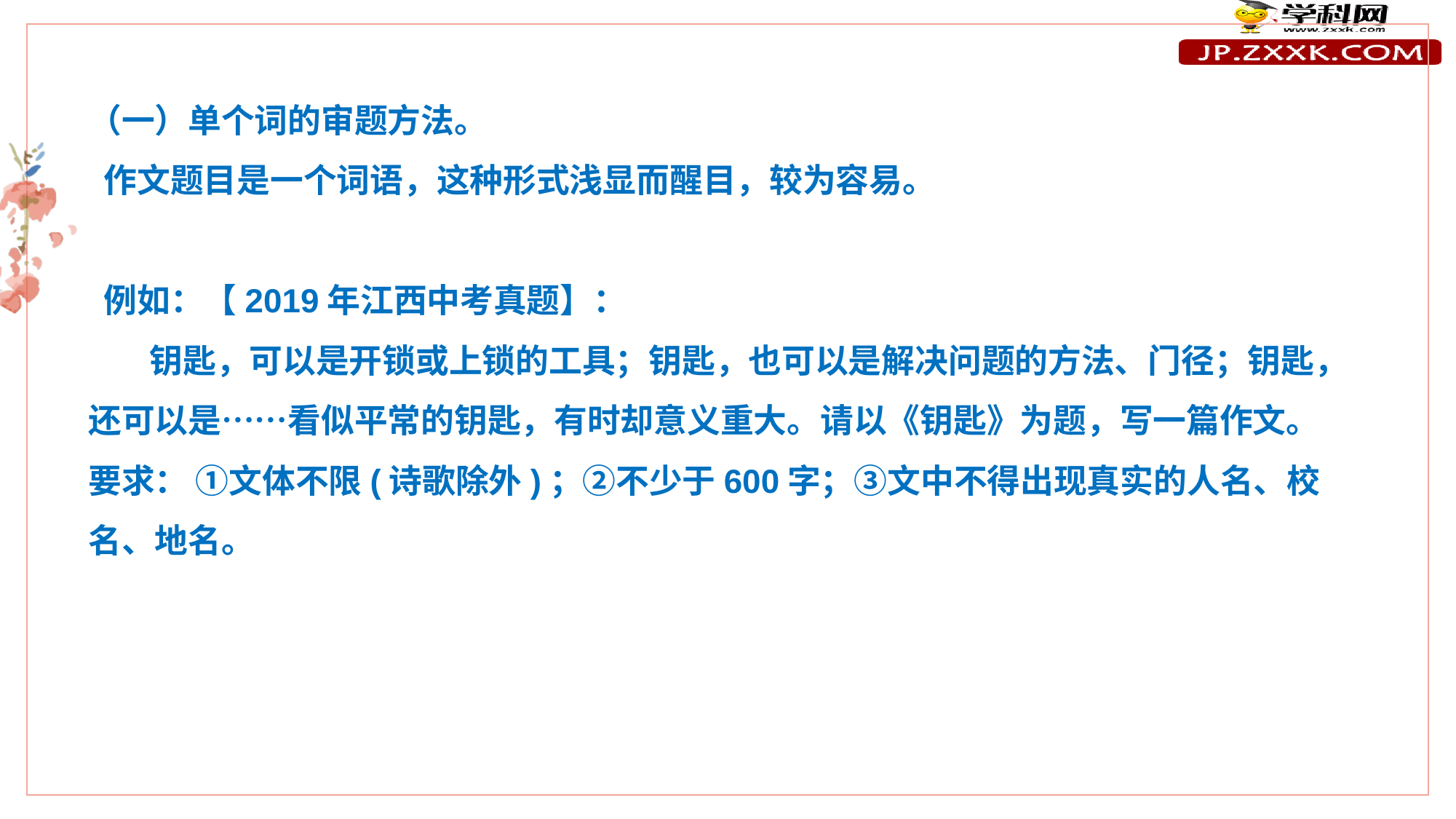

（一）单个词的审题方法。
 作文题目是一个词语，这种形式浅显而醒目，较为容易。

 例如：【2019年江西中考真题】：
       钥匙，可以是开锁或上锁的工具；钥匙，也可以是解决问题的方法、门径；钥匙，还可以是……看似平常的钥匙，有时却意义重大。请以《钥匙》为题，写一篇作文。
要求： ①文体不限(诗歌除外)；②不少于600字；③文中不得出现真实的人名、校名、地名。